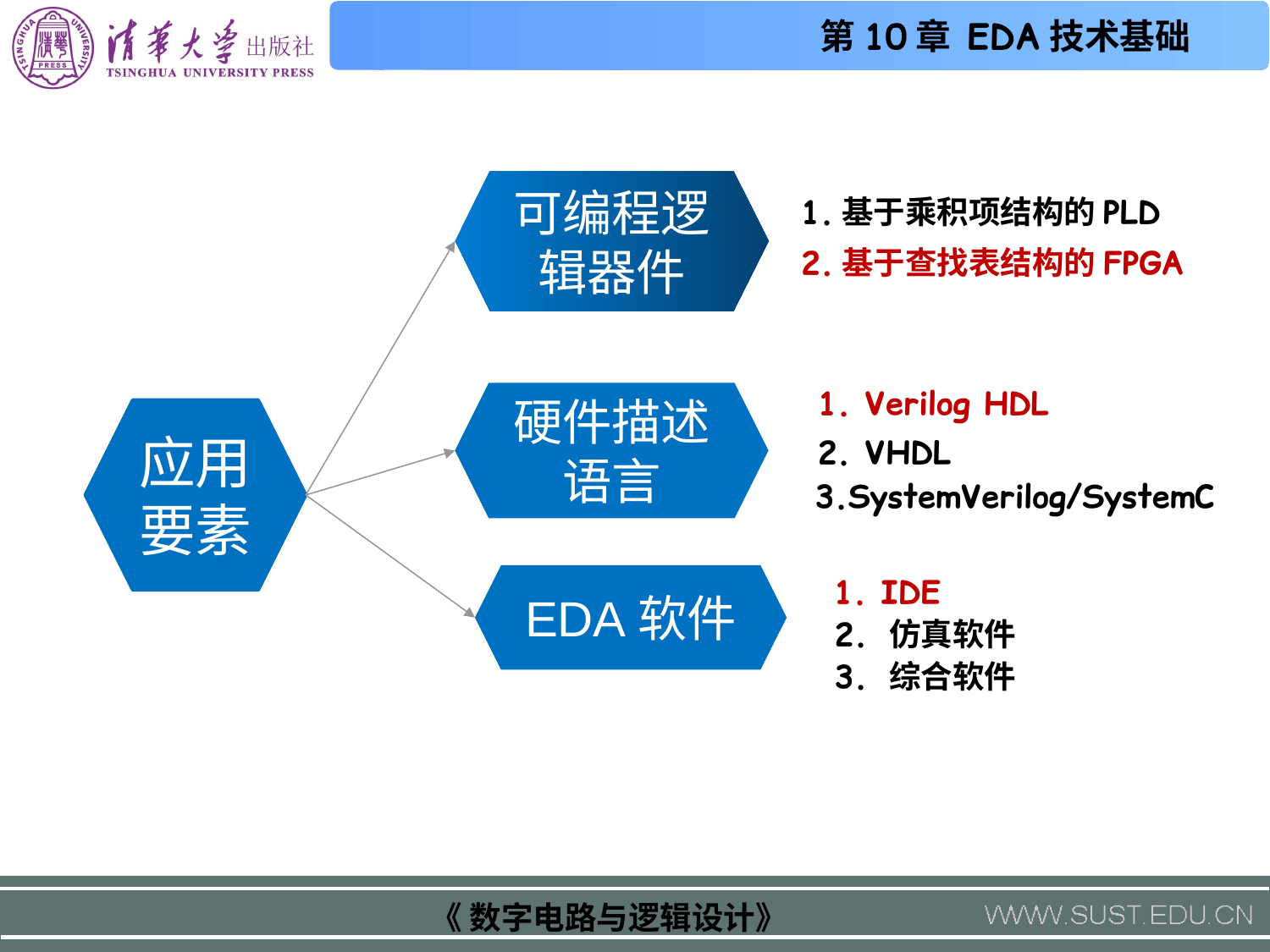

可编程逻辑器件
1.基于乘积项结构的PLD
2.基于查找表结构的FPGA
1. Verilog HDL
硬件描述语言
应用要素
2. VHDL
3.SystemVerilog/SystemC
EDA软件
1. IDE
2. 仿真软件
3. 综合软件